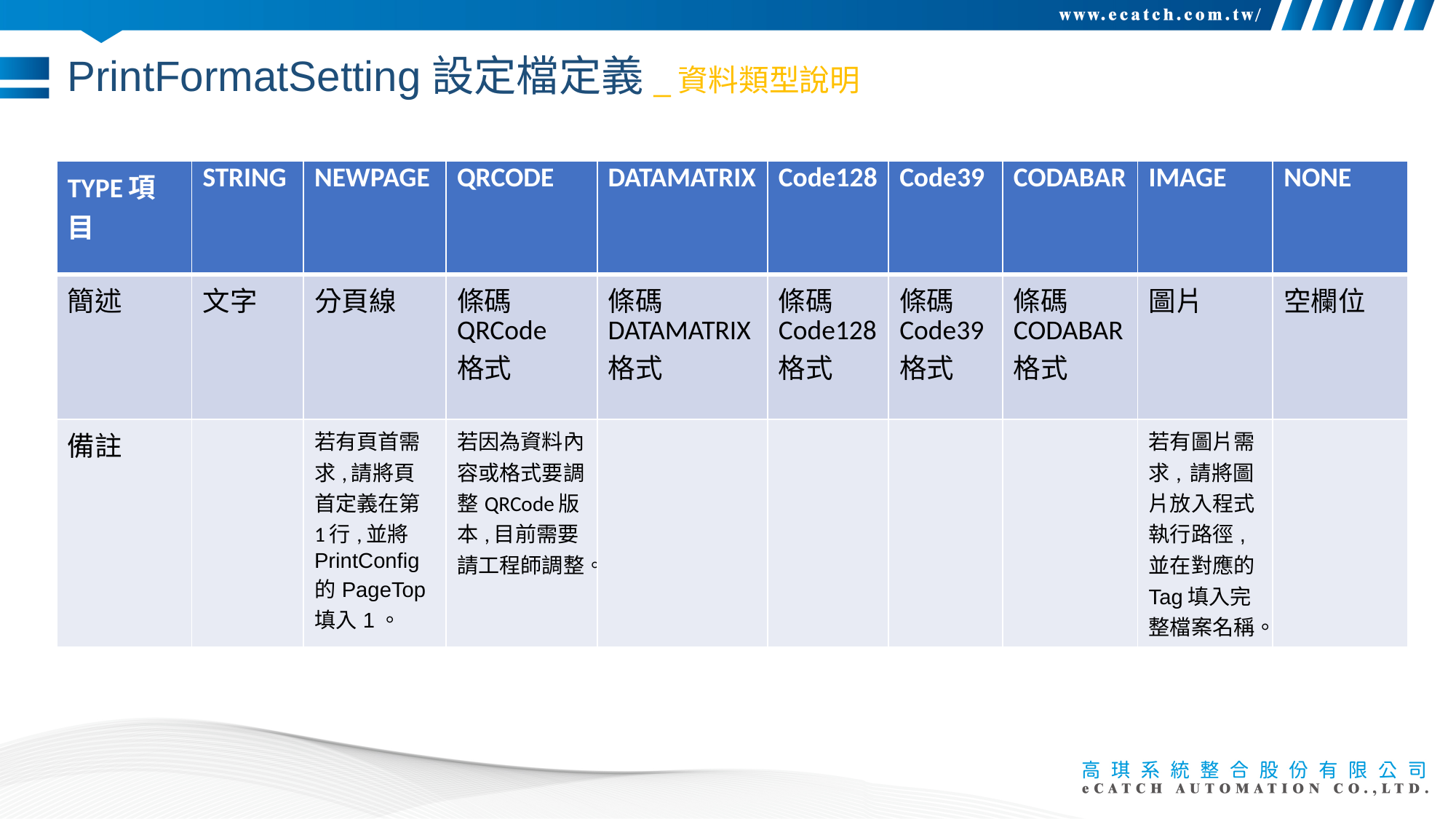

PrintFormatSetting設定檔定義_資料類型說明
| TYPE項目 | STRING | NEWPAGE | QRCODE | DATAMATRIX | Code128 | Code39 | CODABAR | IMAGE | NONE |
| --- | --- | --- | --- | --- | --- | --- | --- | --- | --- |
| 簡述 | 文字 | 分頁線 | 條碼 QRCode 格式 | 條碼 DATAMATRIX 格式 | 條碼 Code128 格式 | 條碼 Code39 格式 | 條碼 CODABAR 格式 | 圖片 | 空欄位 |
| 備註 |  | 若有頁首需求,請將頁首定義在第1行,並將PrintConfig的PageTop填入1。 | 若因為資料內容或格式要調整QRCode版本,目前需要請工程師調整。 |  |  |  |  | 若有圖片需求, 請將圖片放入程式執行路徑,並在對應的Tag填入完整檔案名稱。 |  |